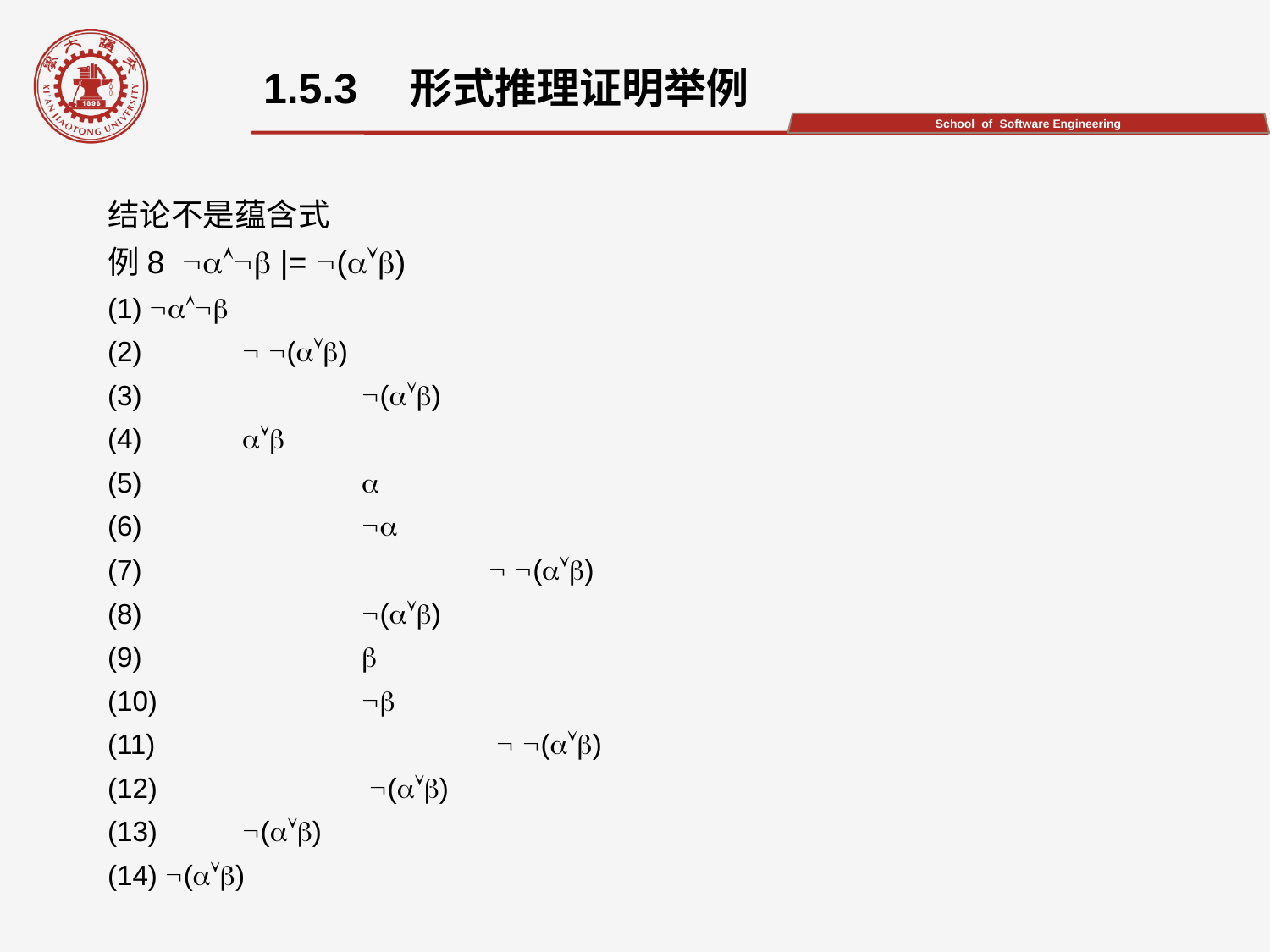

1.5.3　形式推理证明举例
结论不是蕴含式
例8  ¬α∧¬β |= ¬(α∨β)
(1) ¬α∧¬β
(2)	 ¬ ¬(α∨β)
(3)		¬(α∨β)
(4)	 α∨β
(5)		α
(6)		¬α
(7)			¬ ¬(α∨β)
(8)		¬(α∨β)
(9) 		β
(10)		¬β
(11)			 ¬ ¬(α∨β)
(12)		 ¬(α∨β)
(13)	 ¬(α∨β)
(14) ¬(α∨β)